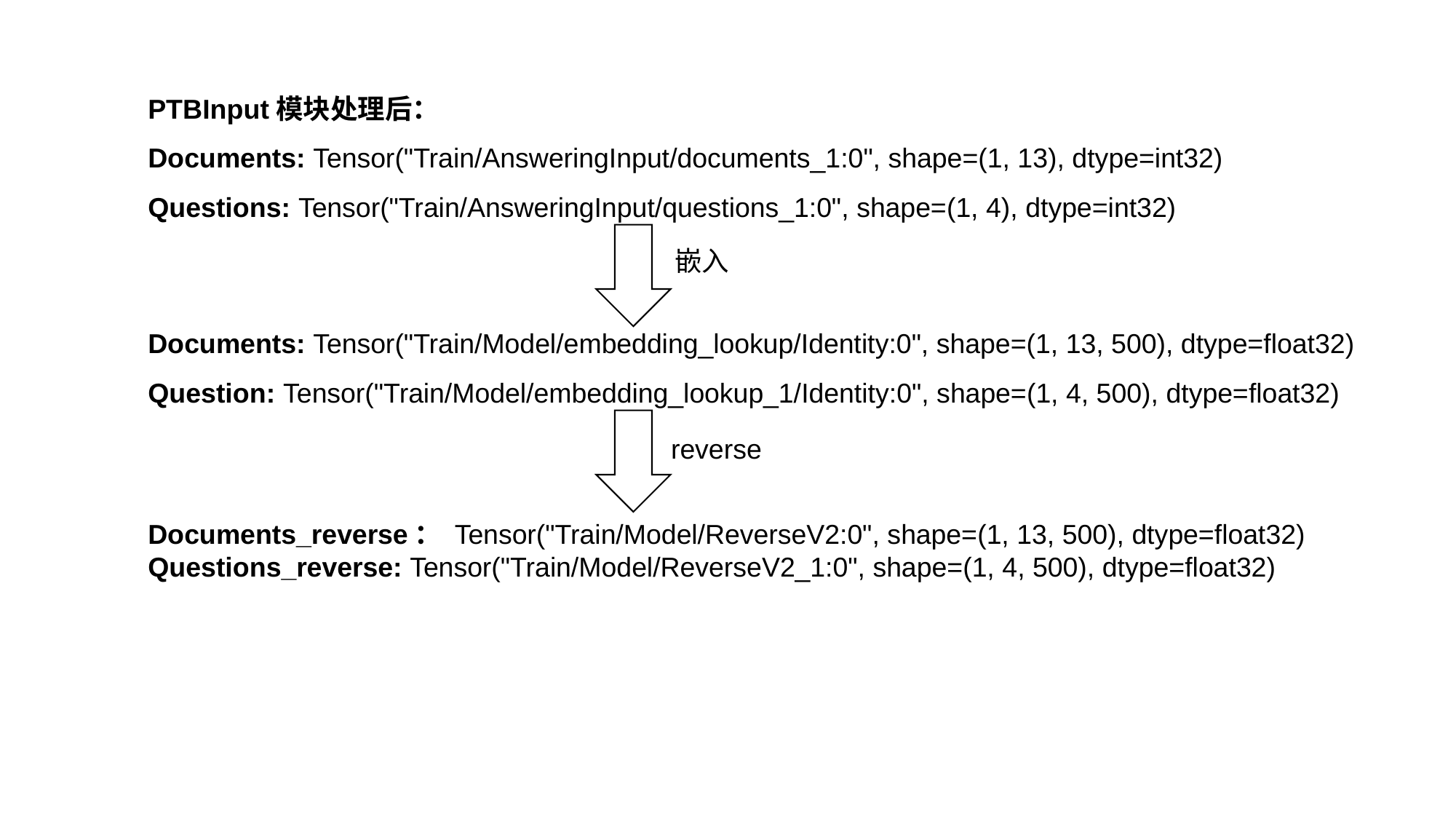

PTBInput模块处理后：
Documents: Tensor("Train/AnsweringInput/documents_1:0", shape=(1, 13), dtype=int32)
Questions: Tensor("Train/AnsweringInput/questions_1:0", shape=(1, 4), dtype=int32)

嵌入
Documents: Tensor("Train/Model/embedding_lookup/Identity:0", shape=(1, 13, 500), dtype=float32)
Question: Tensor("Train/Model/embedding_lookup_1/Identity:0", shape=(1, 4, 500), dtype=float32)

reverse
Documents_reverse： Tensor("Train/Model/ReverseV2:0", shape=(1, 13, 500), dtype=float32)
Questions_reverse: Tensor("Train/Model/ReverseV2_1:0", shape=(1, 4, 500), dtype=float32)